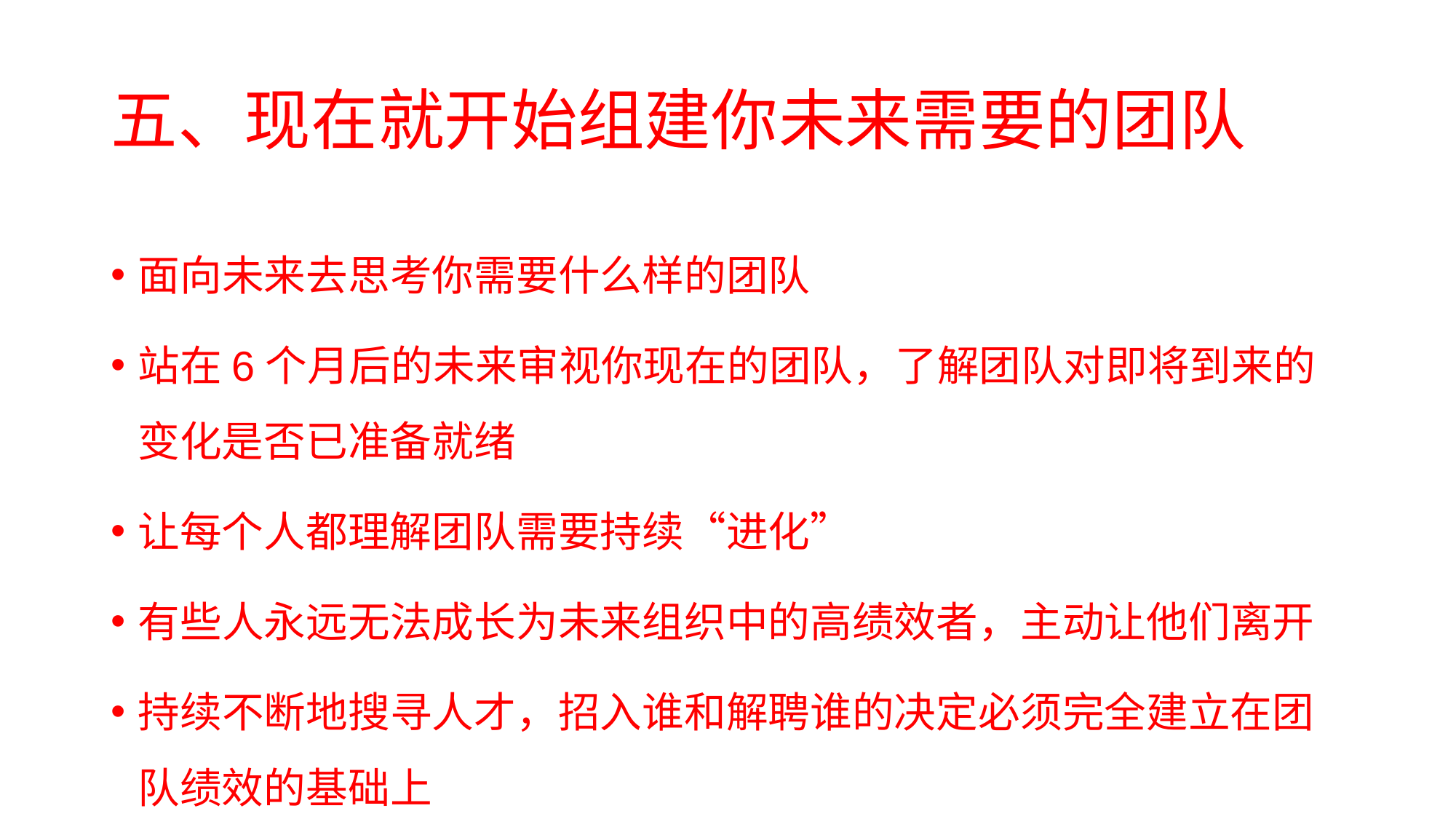

# 五、现在就开始组建你未来需要的团队
面向未来去思考你需要什么样的团队
站在6个月后的未来审视你现在的团队，了解团队对即将到来的变化是否已准备就绪
让每个人都理解团队需要持续“进化”
有些人永远无法成长为未来组织中的高绩效者，主动让他们离开
持续不断地搜寻人才，招入谁和解聘谁的决定必须完全建立在团队绩效的基础上